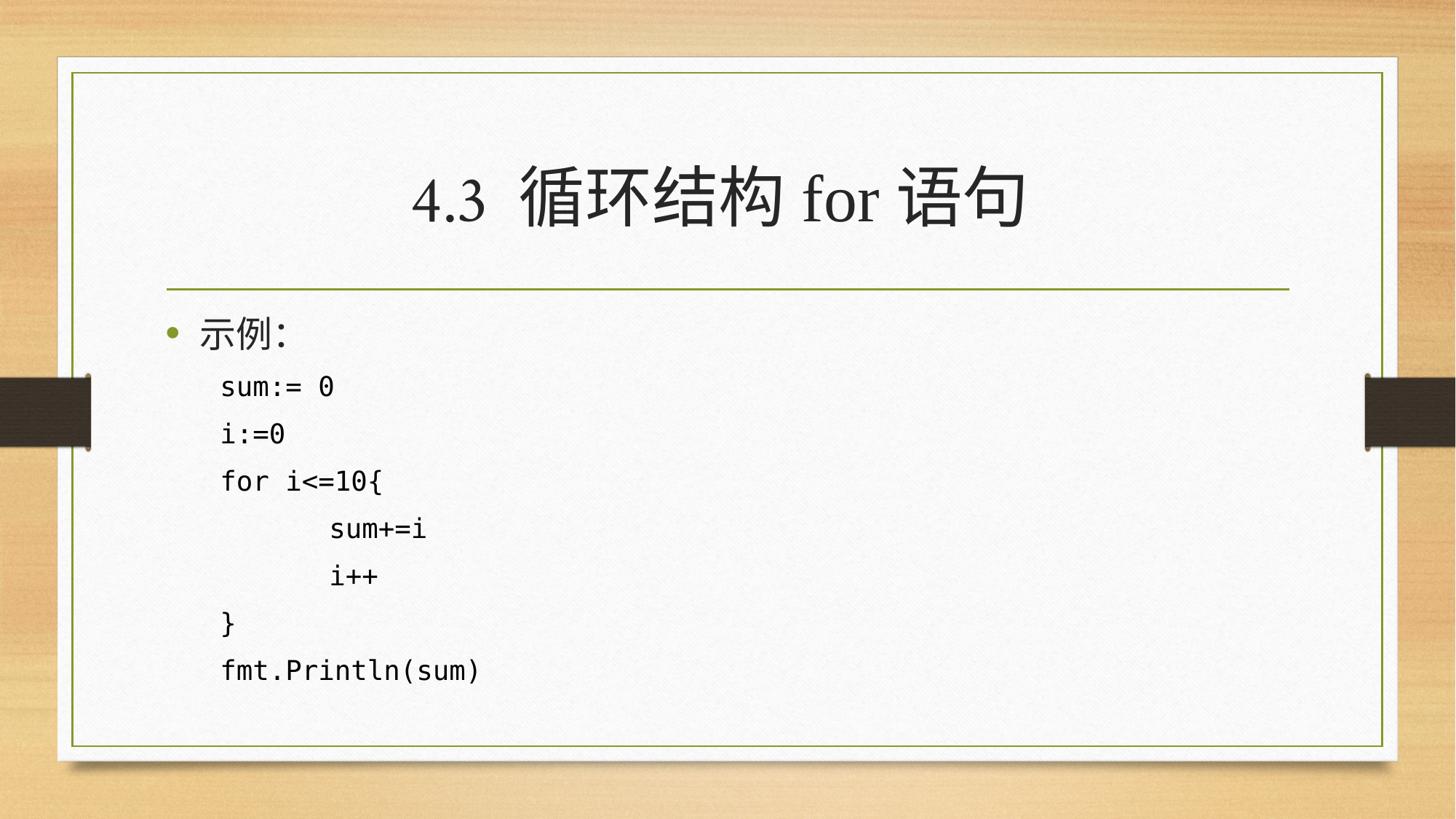

# 4.3 循环结构for语句
示例：
sum:= 0
i:=0
for i<=10{
	sum+=i
	i++
}
fmt.Println(sum)